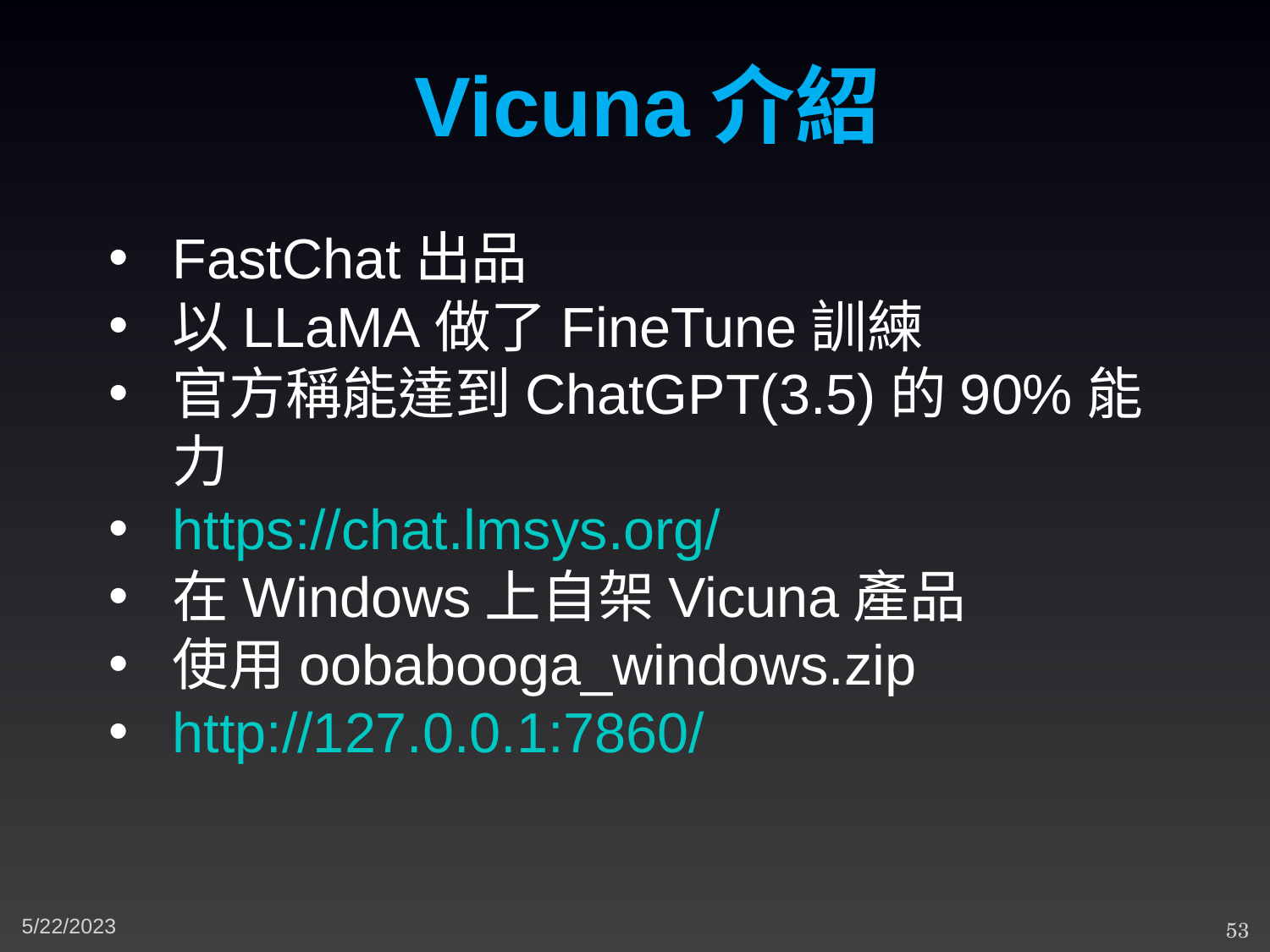

Vicuna介紹
FastChat出品
以LLaMA做了FineTune訓練
官方稱能達到ChatGPT(3.5)的90%能力
https://chat.lmsys.org/
在Windows上自架Vicuna產品
使用oobabooga_windows.zip
http://127.0.0.1:7860/

5/22/2023
53